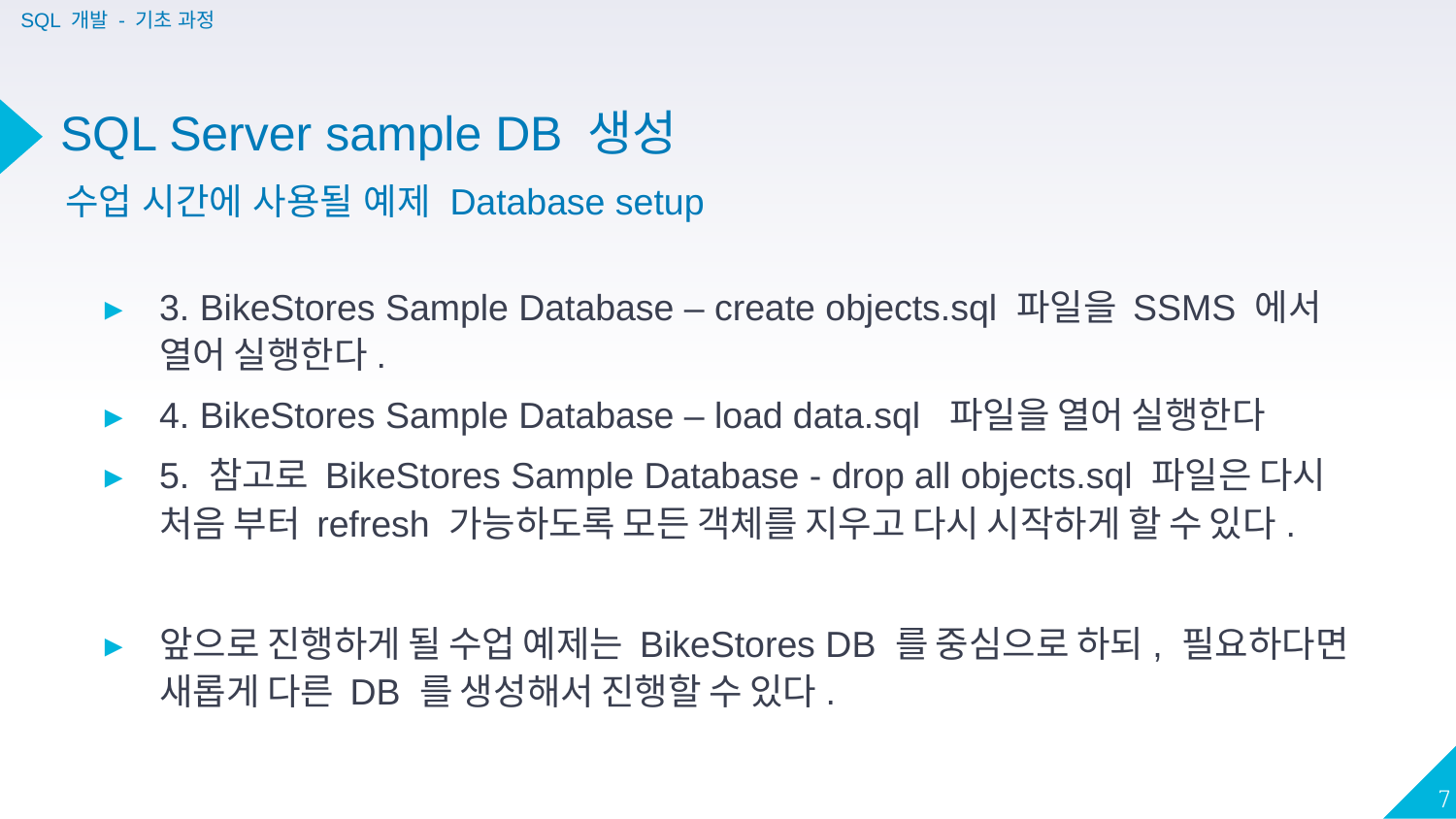

SQL 개발 - 기초 과정
# SQL Server sample DB 생성
수업 시간에 사용될 예제 Database setup
3. BikeStores Sample Database – create objects.sql 파일을 SSMS 에서 열어 실행한다.
4. BikeStores Sample Database – load data.sql  파일을 열어 실행한다
5. 참고로 BikeStores Sample Database - drop all objects.sql 파일은 다시 처음 부터 refresh 가능하도록 모든 객체를 지우고 다시 시작하게 할 수 있다.

앞으로 진행하게 될 수업 예제는 BikeStores DB 를 중심으로 하되, 필요하다면 새롭게 다른 DB 를 생성해서 진행할 수 있다.
7